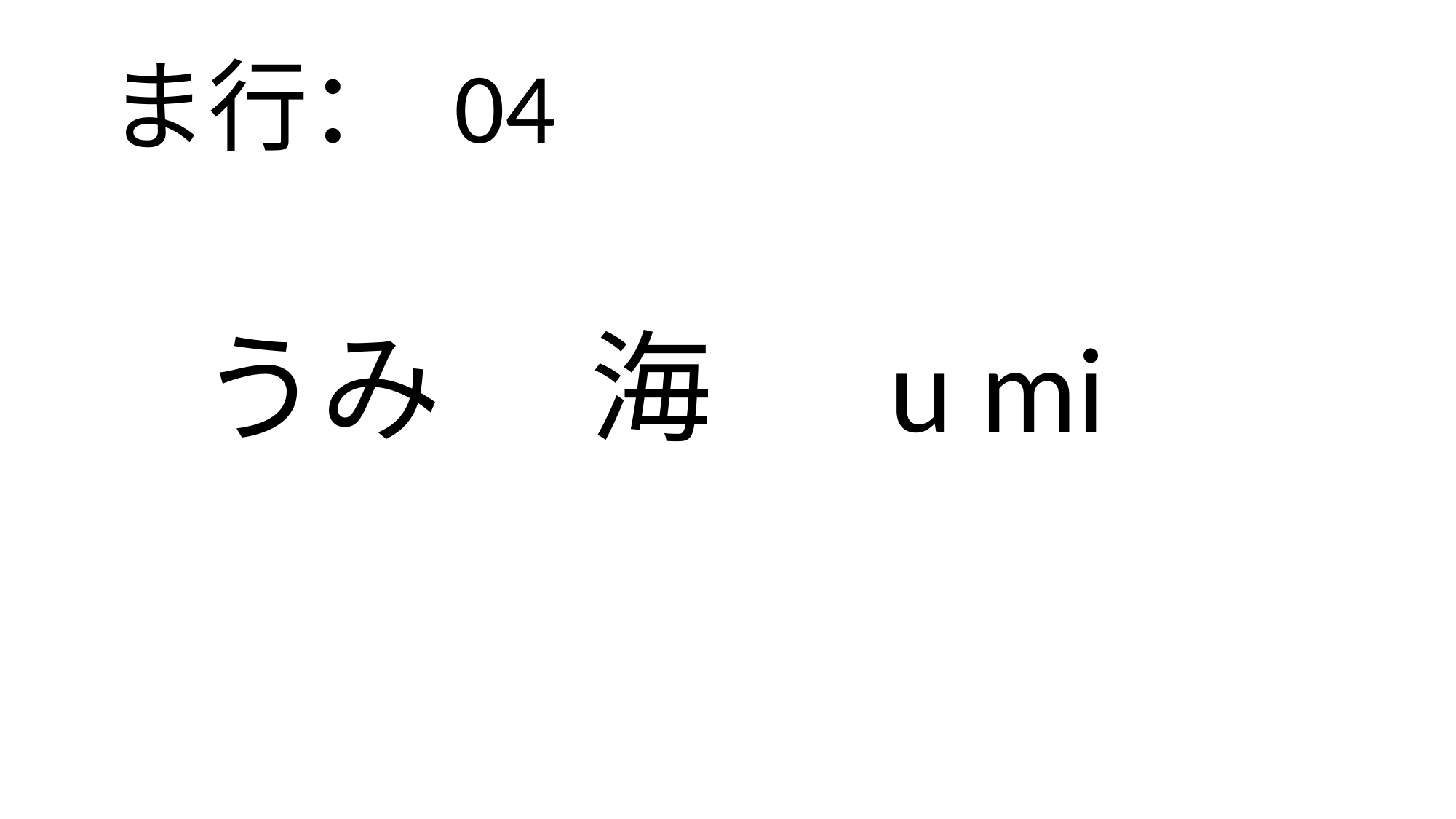

ま行： 04
# うみ　 海　 u mi